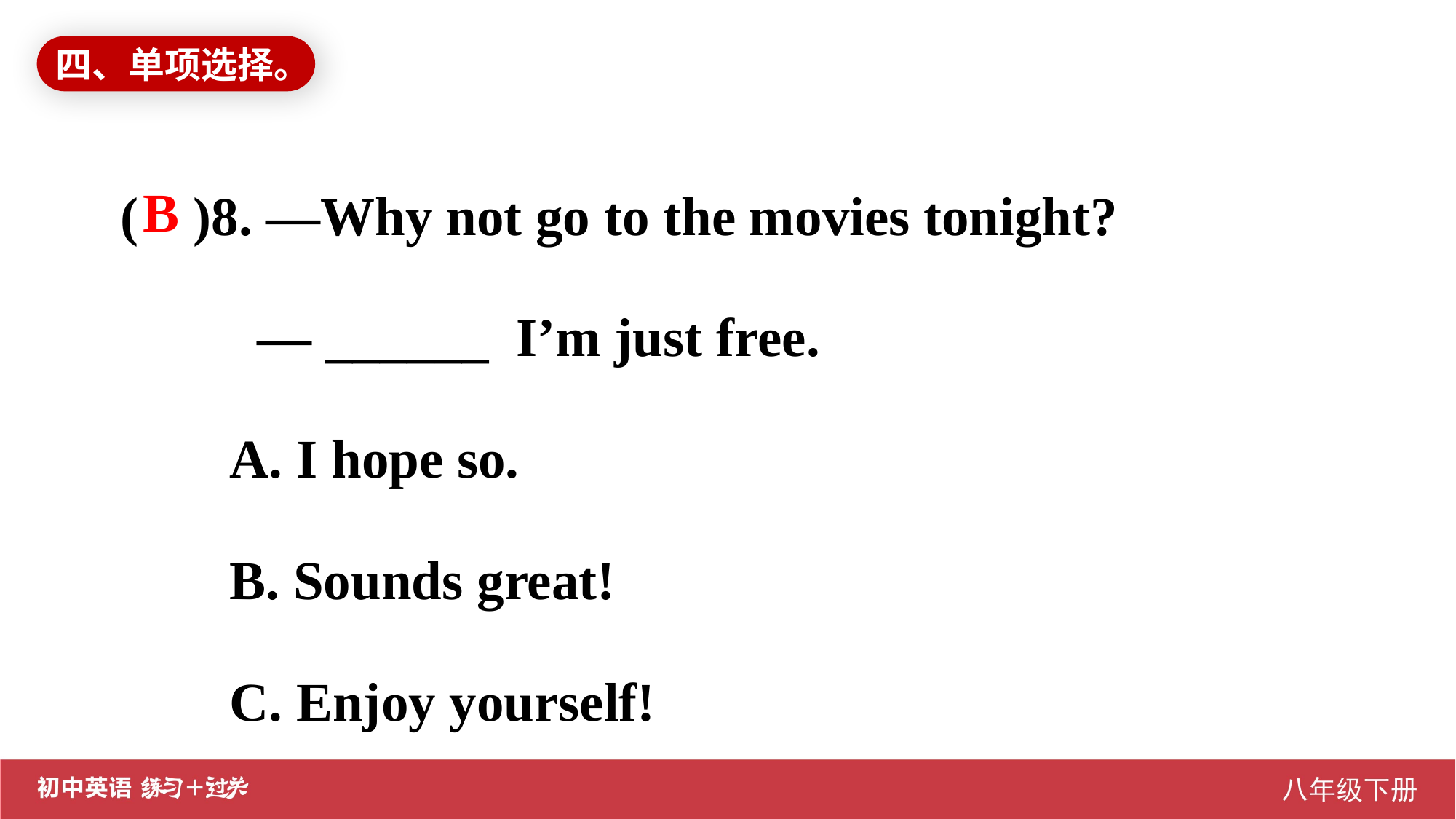

四、单项选择。
(    )8. —Why not go to the movies tonight?
	  — ______  I’m just free.
A. I hope so.
B. Sounds great!
C. Enjoy yourself!
B